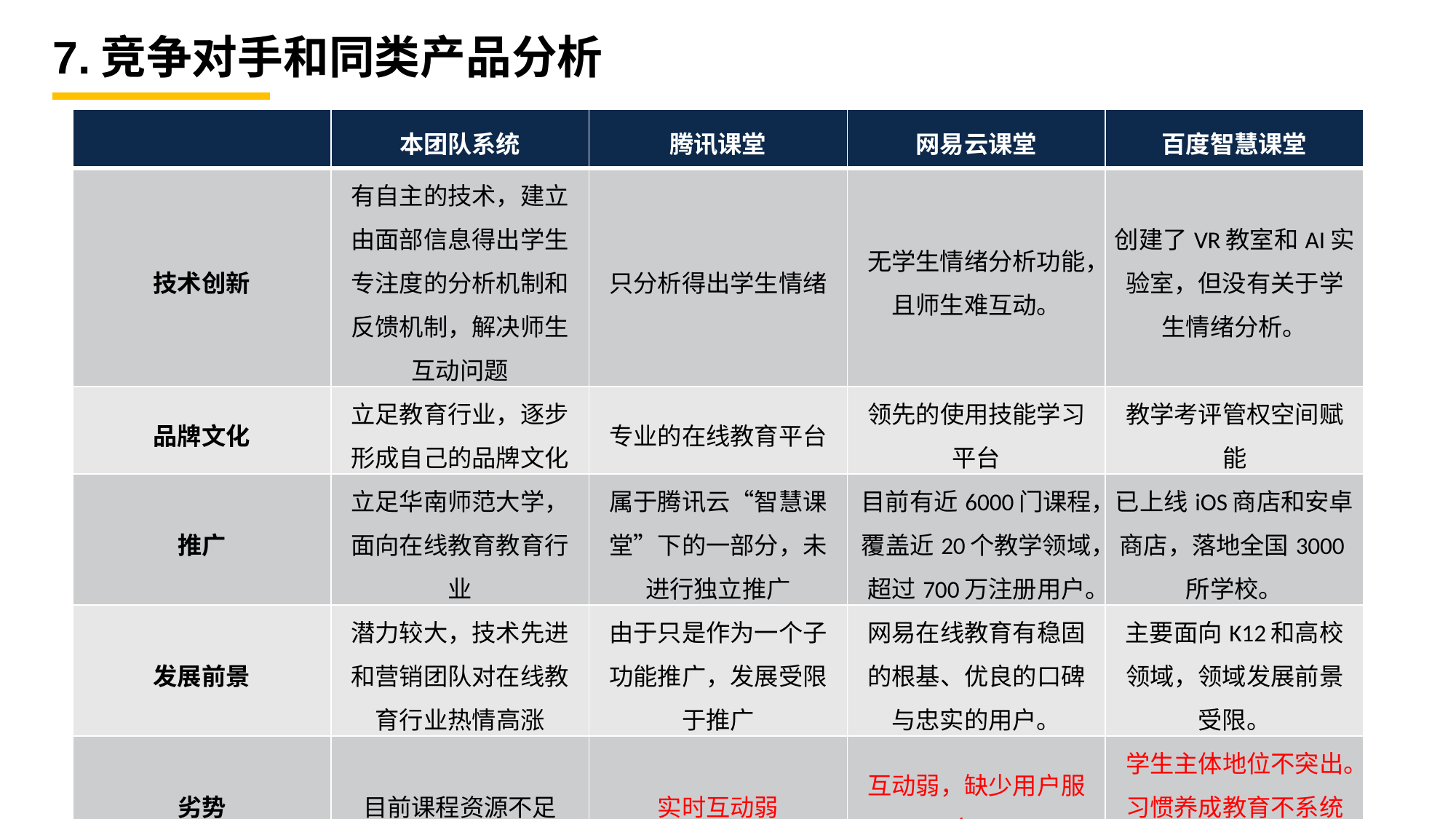

# 7.竞争对手和同类产品分析
|  | 本团队系统 | 腾讯课堂 | 网易云课堂 | 百度智慧课堂 |
| --- | --- | --- | --- | --- |
| 技术创新 | 有自主的技术，建立由面部信息得出学生专注度的分析机制和反馈机制，解决师生互动问题 | 只分析得出学生情绪 | 无学生情绪分析功能，且师生难互动。 | 创建了VR教室和AI实验室，但没有关于学生情绪分析。 |
| 品牌文化 | 立足教育行业，逐步形成自己的品牌文化 | 专业的在线教育平台 | 领先的使用技能学习平台 | 教学考评管权空间赋能 |
| 推广 | 立足华南师范大学，面向在线教育教育行业 | 属于腾讯云“智慧课堂”下的一部分，未进行独立推广 | 目前有近6000门课程，覆盖近20个教学领域，超过700万注册用户。 | 已上线iOS商店和安卓商店，落地全国3000所学校。 |
| 发展前景 | 潜力较大，技术先进和营销团队对在线教育行业热情高涨 | 由于只是作为一个子功能推广，发展受限于推广 | 网易在线教育有稳固的根基、优良的口碑与忠实的用户。 | 主要面向K12和高校领域，领域发展前景受限。 |
| 劣势 | 目前课程资源不足 | 实时互动弱 | 互动弱，缺少用户服务。 | 学生主体地位不突出。 习惯养成教育不系统化。 |